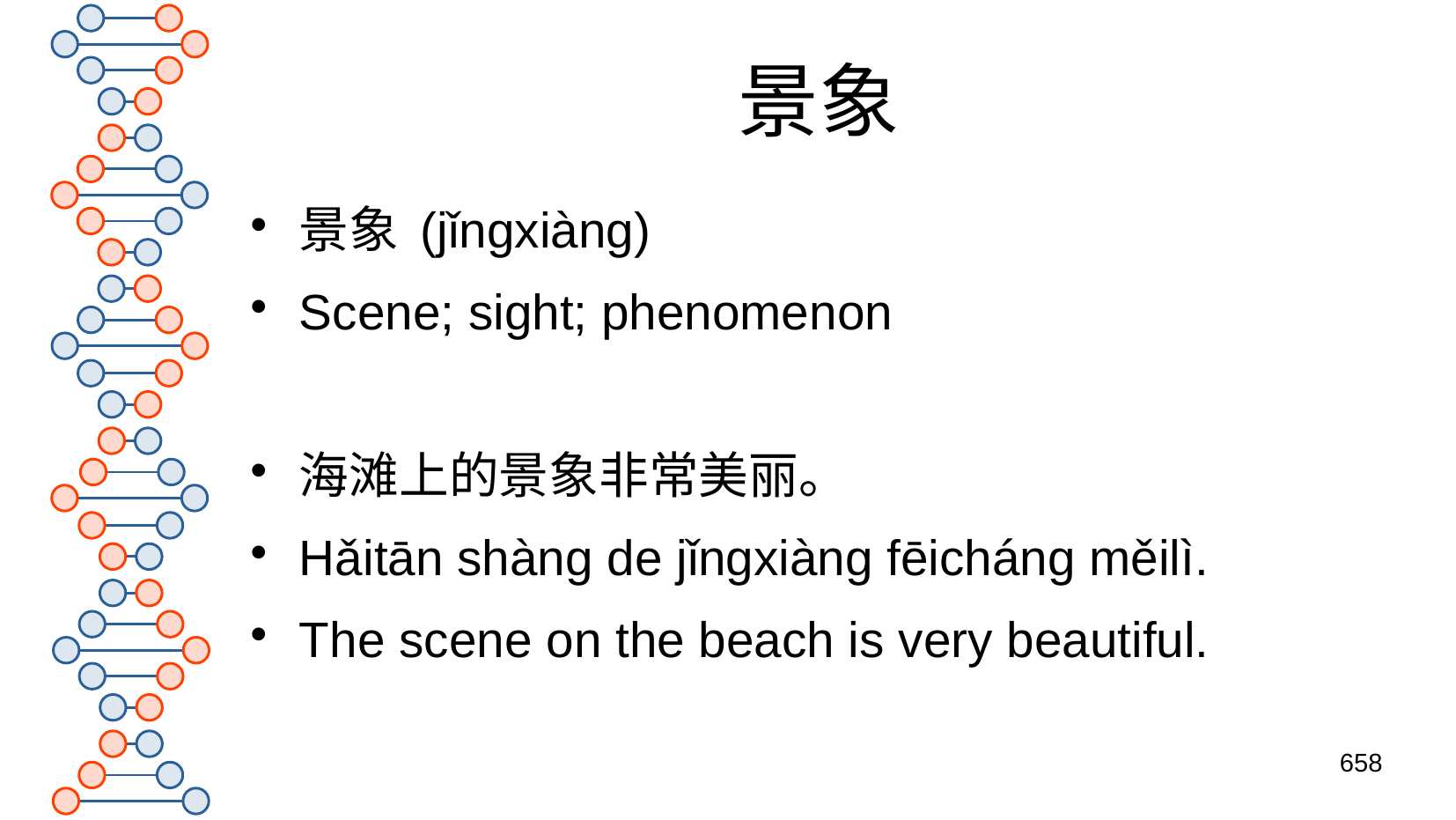

# 景象
景象 (jǐngxiàng)
Scene; sight; phenomenon

海滩上的景象非常美丽。
Hǎitān shàng de jǐngxiàng fēicháng měilì.
The scene on the beach is very beautiful.
658